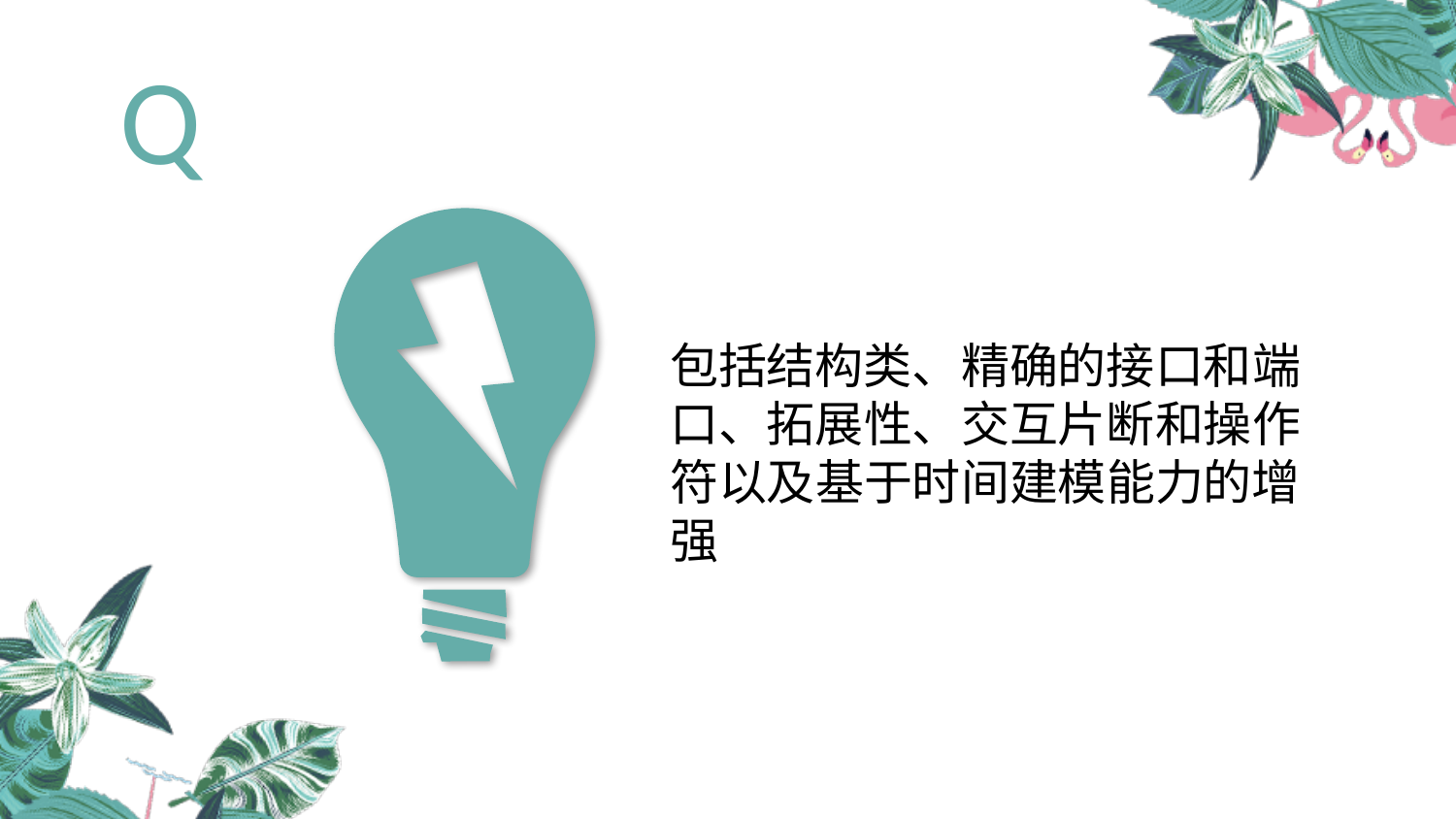

Q

包括结构类、精确的接口和端口、拓展性、交互片断和操作符以及基于时间建模能力的增强